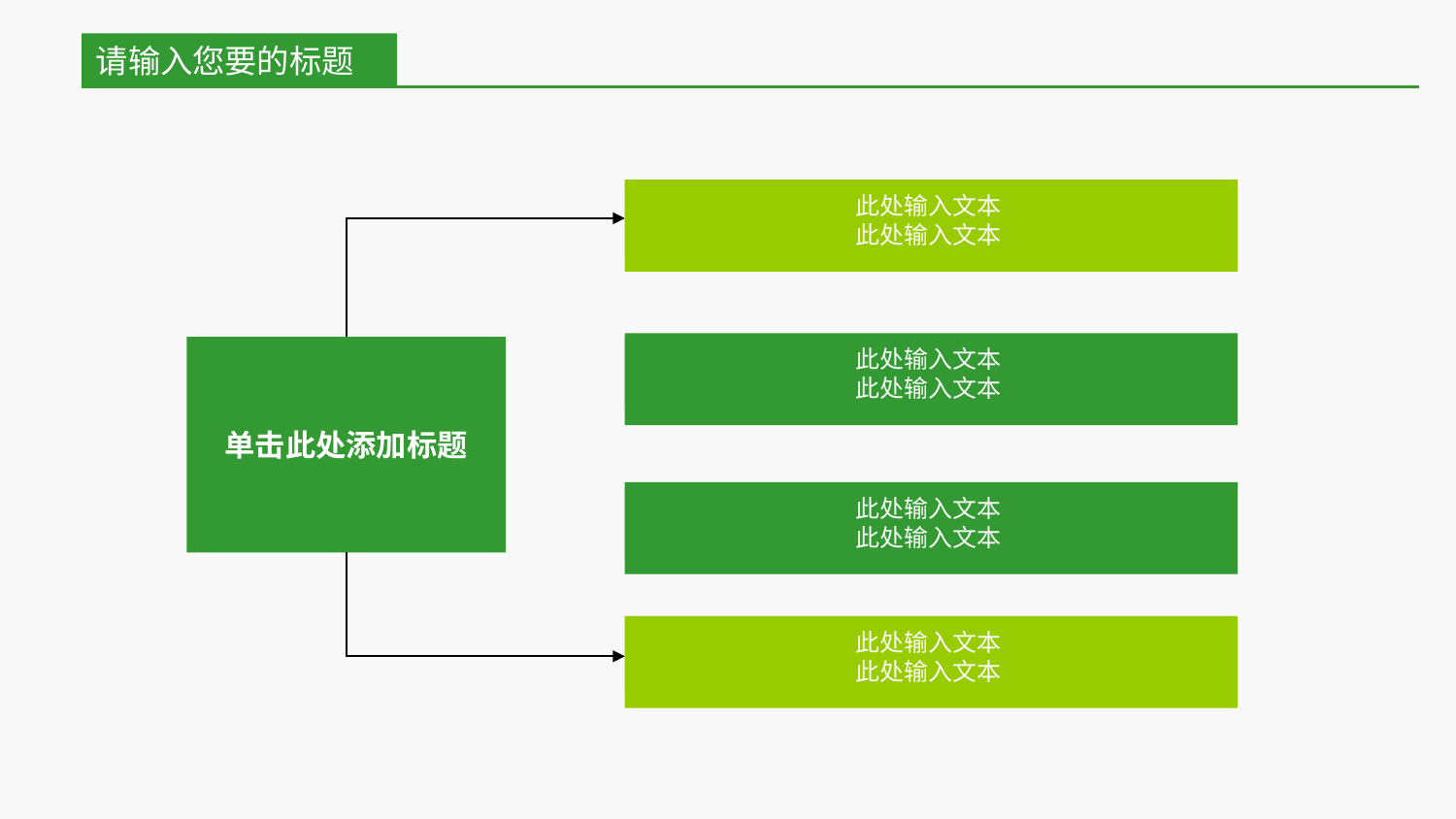

请输入您要的标题

此处输入文本
此处输入文本

此处输入文本
此处输入文本
单击此处添加标题

此处输入文本
此处输入文本

此处输入文本
此处输入文本